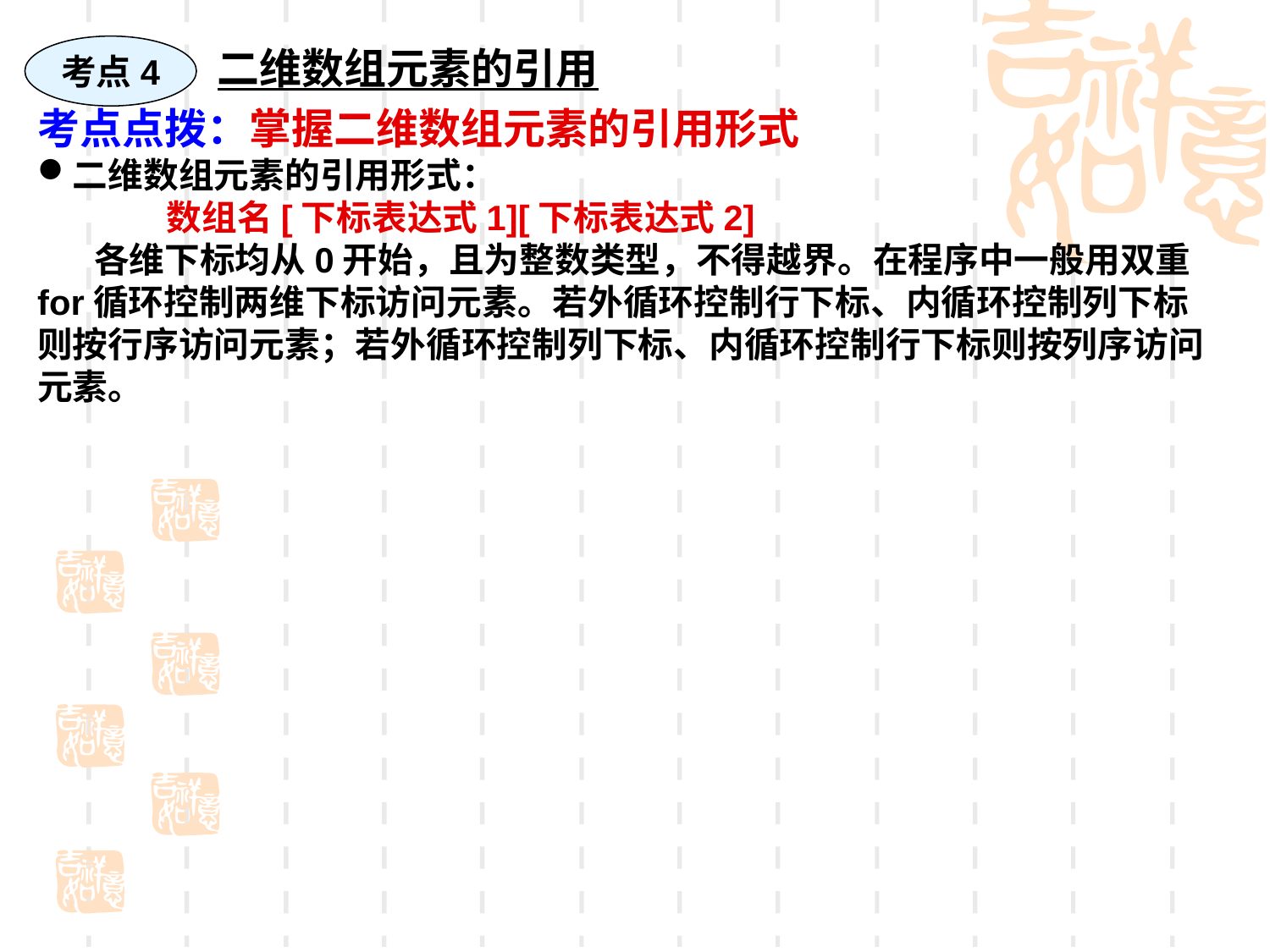

考点4
二维数组元素的引用
考点点拨：掌握二维数组元素的引用形式
二维数组元素的引用形式：
               数组名[下标表达式1][下标表达式2]
      各维下标均从0开始，且为整数类型，不得越界。在程序中一般用双重for循环控制两维下标访问元素。若外循环控制行下标、内循环控制列下标则按行序访问元素；若外循环控制列下标、内循环控制行下标则按列序访问元素。